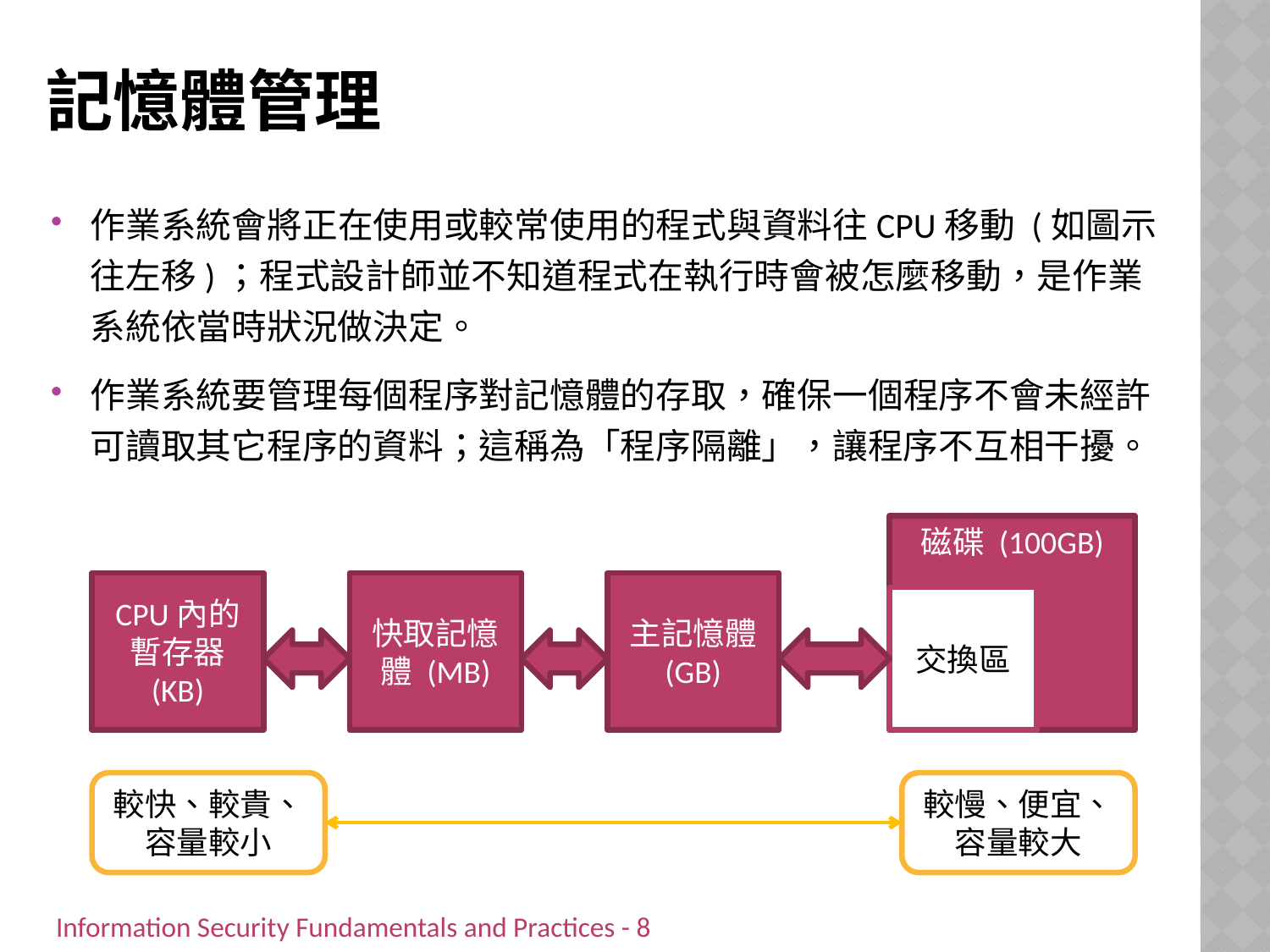

# 記憶體管理
作業系統會將正在使用或較常使用的程式與資料往CPU移動 (如圖示往左移)；程式設計師並不知道程式在執行時會被怎麼移動，是作業系統依當時狀況做決定。
作業系統要管理每個程序對記憶體的存取，確保一個程序不會未經許可讀取其它程序的資料；這稱為「程序隔離」，讓程序不互相干擾。
磁碟 (100GB)
CPU內的暫存器 (KB)
快取記憶體 (MB)
主記憶體 (GB)
交換區

較快、較貴、容量較小
較慢、便宜、容量較大